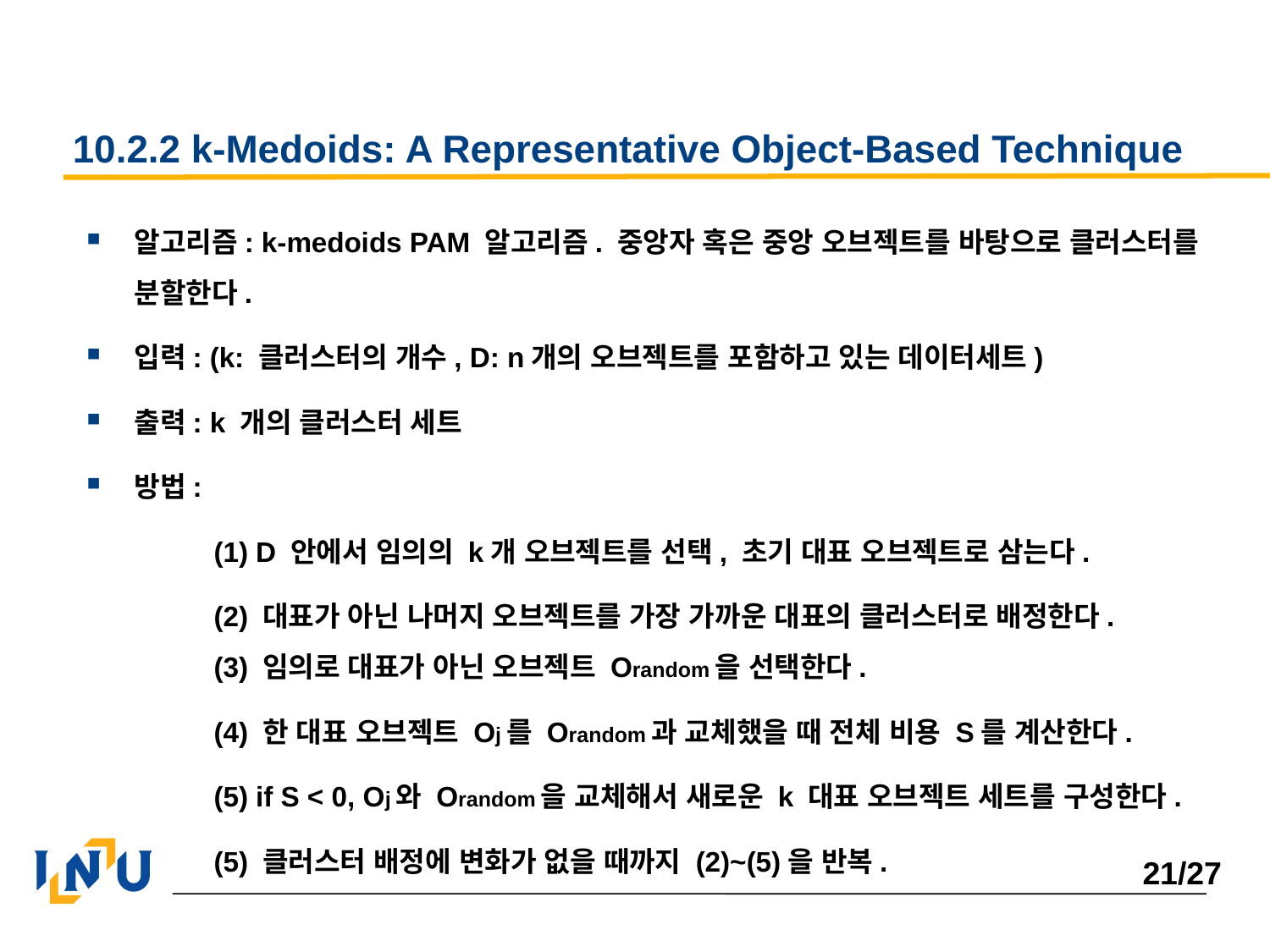

# 10.2.2 k-Medoids: A Representative Object-Based Technique
알고리즘: k-medoids PAM 알고리즘. 중앙자 혹은 중앙 오브젝트를 바탕으로 클러스터를 분할한다.
입력: (k: 클러스터의 개수, D: n개의 오브젝트를 포함하고 있는 데이터세트)
출력: k 개의 클러스터 세트
방법:
	(1) D 안에서 임의의 k개 오브젝트를 선택, 초기 대표 오브젝트로 삼는다.
	(2) 대표가 아닌 나머지 오브젝트를 가장 가까운 대표의 클러스터로 배정한다. 	(3) 임의로 대표가 아닌 오브젝트 Orandom을 선택한다.
	(4) 한 대표 오브젝트 Oj를 Orandom과 교체했을 때 전체 비용 S를 계산한다.
	(5) if S < 0, Oj와 Orandom을 교체해서 새로운 k 대표 오브젝트 세트를 구성한다.
	(5) 클러스터 배정에 변화가 없을 때까지 (2)~(5)을 반복.